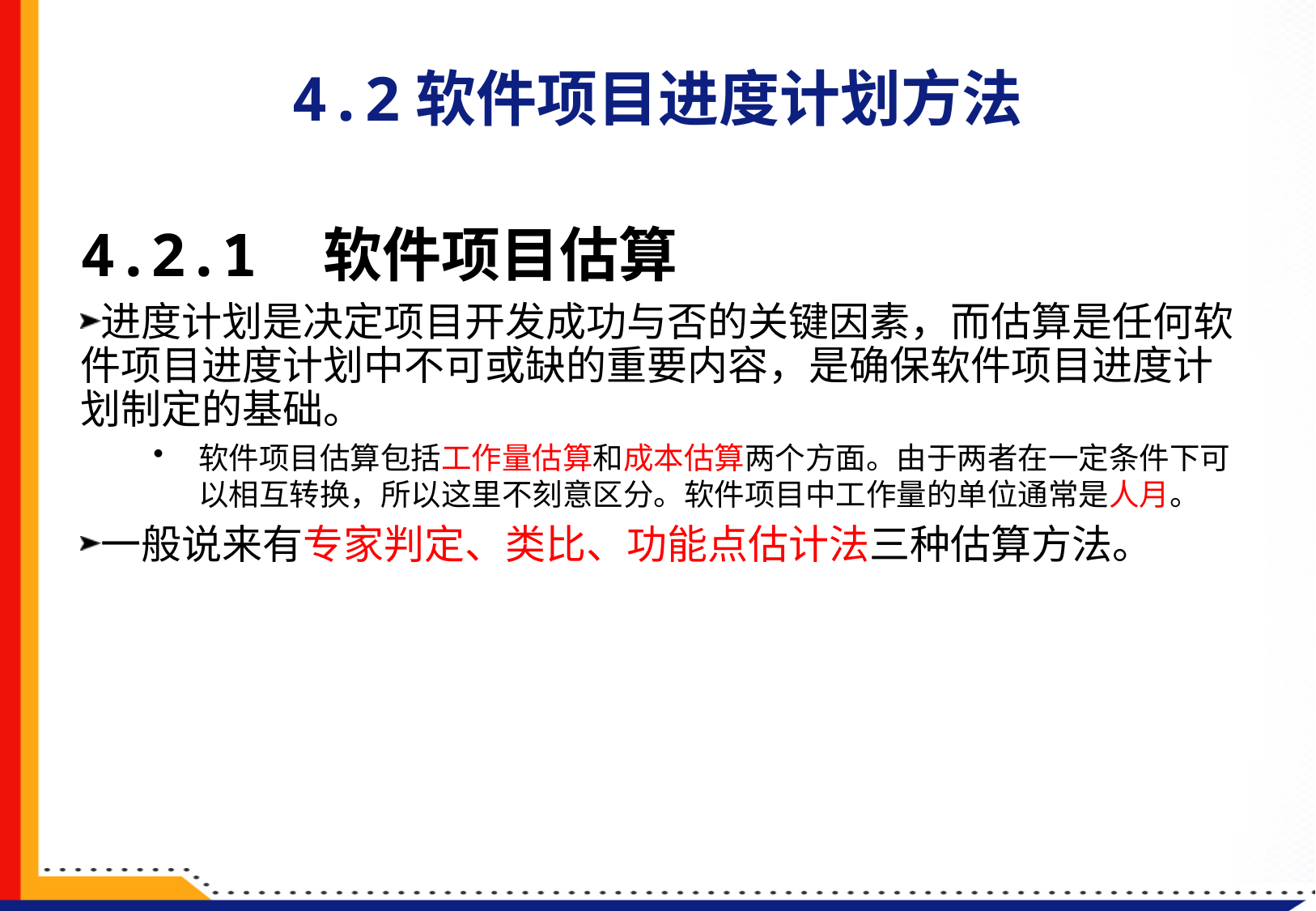

16
# 4.2软件项目进度计划方法
4.2.1	软件项目估算
进度计划是决定项目开发成功与否的关键因素，而估算是任何软件项目进度计划中不可或缺的重要内容，是确保软件项目进度计划制定的基础。
软件项目估算包括工作量估算和成本估算两个方面。由于两者在一定条件下可以相互转换，所以这里不刻意区分。软件项目中工作量的单位通常是人月。
一般说来有专家判定、类比、功能点估计法三种估算方法。